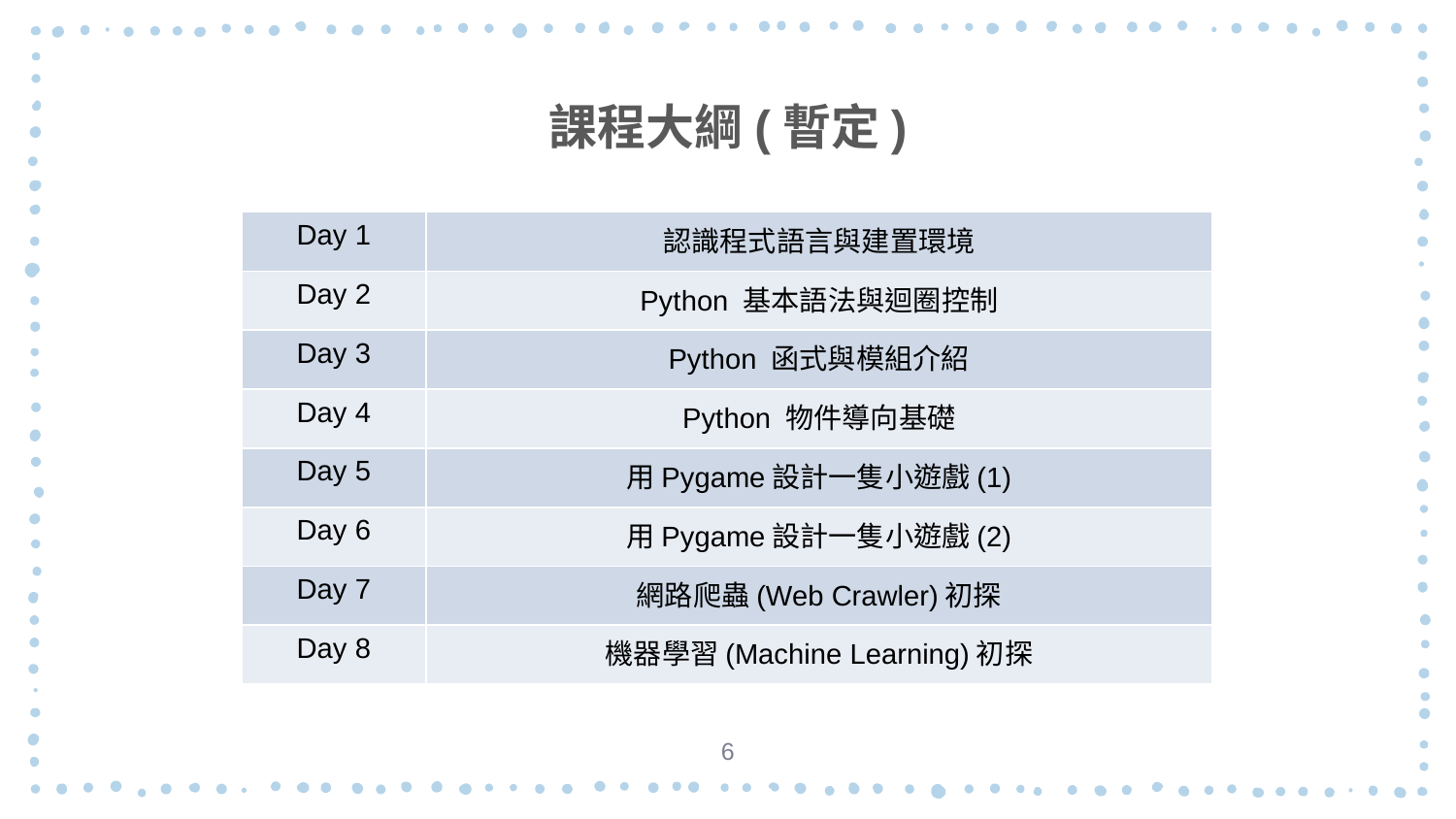

# 課程大綱(暫定)
| Day 1 | 認識程式語言與建置環境 |
| --- | --- |
| Day 2 | Python 基本語法與迴圈控制 |
| Day 3 | Python 函式與模組介紹 |
| Day 4 | Python 物件導向基礎 |
| Day 5 | 用Pygame設計一隻小遊戲(1) |
| Day 6 | 用Pygame設計一隻小遊戲(2) |
| Day 7 | 網路爬蟲(Web Crawler)初探 |
| Day 8 | 機器學習(Machine Learning)初探 |
6